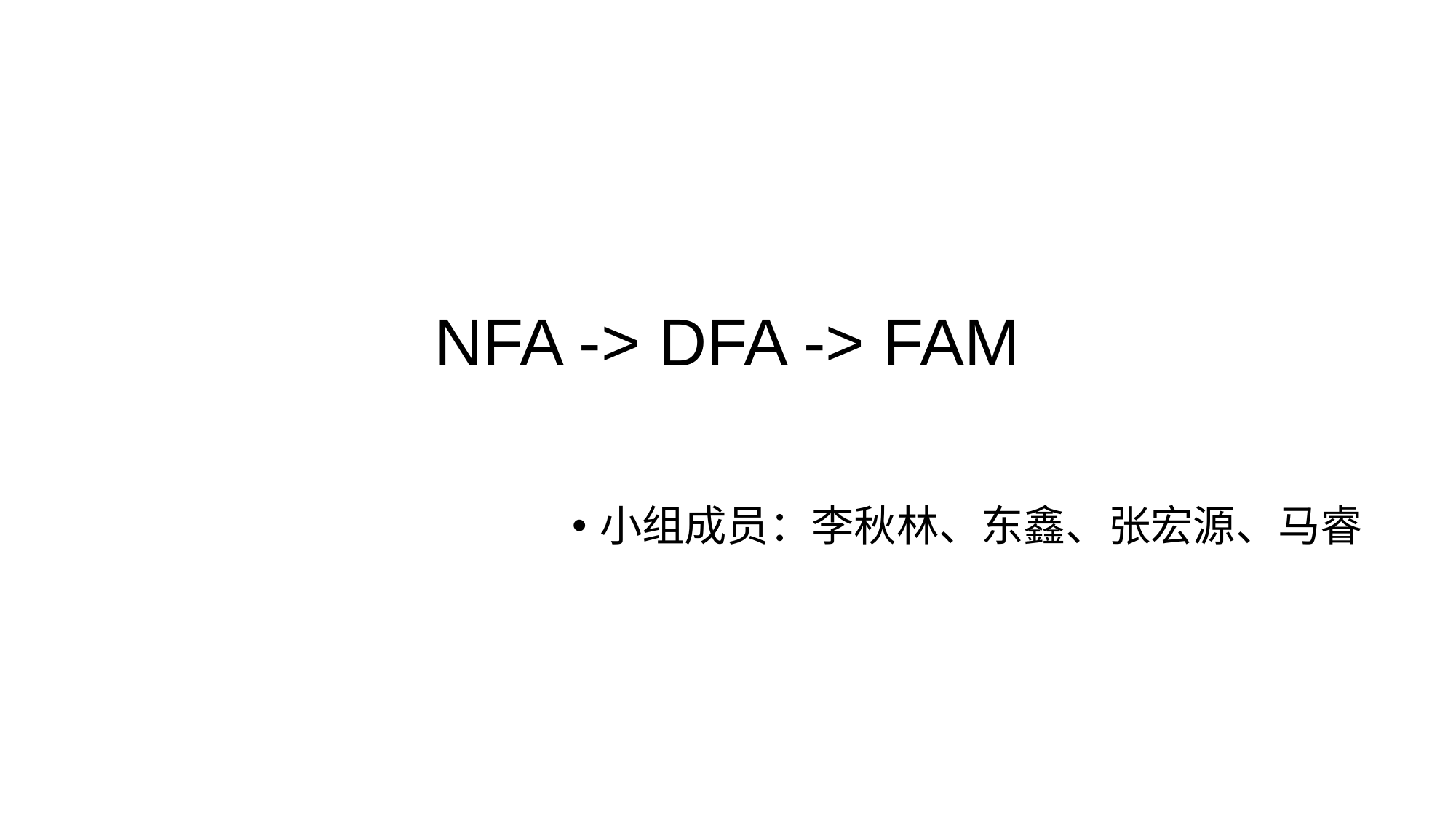

# NFA -> DFA -> FAM
小组成员：李秋林、东鑫、张宏源、马睿